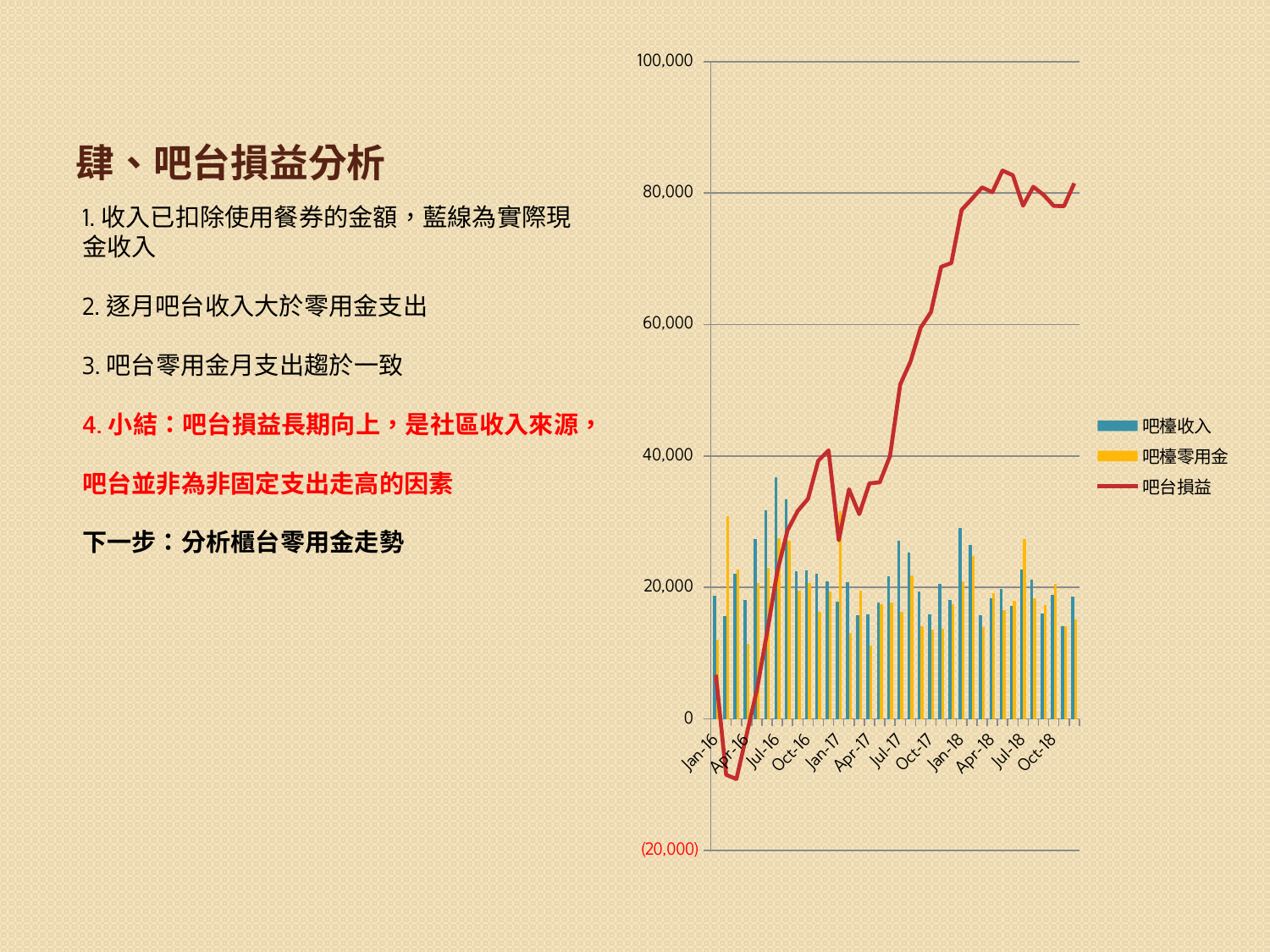

# 肆、吧台損益分析

### Chart

| Category | 吧檯收入 | 吧檯零用金 | 吧台損益 |
|---|---|---|---|
| 42370 | 18695.0 | 12000.0 | 6695.0 |
| 42401 | 15680.0 | 30886.0 | -8511.0 |
| 42430 | 22020.0 | 22668.0 | -9159.0 |
| 42461 | 18100.0 | 11347.0 | -2406.0 |
| 42491 | 27400.0 | 20628.0 | 4366.0 |
| 42522 | 31750.0 | 22976.0 | 13140.0 |
| 42552 | 36735.0 | 27429.0 | 22446.0 |
| 42583 | 33340.0 | 27084.0 | 28702.0 |
| 42614 | 22495.0 | 19555.0 | 31642.0 |
| 42644 | 22530.0 | 20692.0 | 33480.0 |
| 42675 | 22035.0 | 16228.0 | 39287.0 |
| 42705 | 20880.0 | 19319.0 | 40848.0 |
| 42736 | 17855.0 | 31542.0 | 27161.0 |
| 42767 | 20830.0 | 13069.0 | 34922.0 |
| 42795 | 15715.0 | 19492.0 | 31145.0 |
| 42826 | 15845.0 | 11158.0 | 35832.0 |
| 42856 | 17655.0 | 17505.0 | 35982.0 |
| 42887 | 21675.0 | 17669.0 | 39988.0 |
| 42917 | 27115.0 | 16239.0 | 50864.0 |
| 42948 | 25285.0 | 21817.0 | 54332.0 |
| 42979 | 19335.0 | 14151.0 | 59516.0 |
| 43009 | 15950.0 | 13582.0 | 61884.0 |
| 43040 | 20571.0 | 13688.0 | 68767.0 |
| 43070 | 18086.0 | 17490.0 | 69363.0 |
| 43101 | 29045.0 | 20979.0 | 77429.0 |
| 43132 | 26407.0 | 24737.0 | 79099.0 |
| 43160 | 15742.0 | 13987.0 | 80854.0 |
| 43191 | 18346.0 | 19078.0 | 80122.0 |
| 43221 | 19790.0 | 16497.0 | 83415.0 |
| 43252 | 17215.0 | 17923.0 | 82707.0 |
| 43282 | 22753.0 | 27388.0 | 78072.0 |
| 43313 | 21222.0 | 18351.0 | 80943.0 |
| 43344 | 16047.0 | 17258.0 | 79732.0 |
| 43374 | 18876.0 | 20566.0 | 78042.0 |
| 43405 | 14065.0 | 14107.0 | 78000.0 |
| 43435 | 18563.0 | 15084.0 | 81479.0 |
1.收入已扣除使用餐券的金額，藍線為實際現金收入

2.逐月吧台收入大於零用金支出

3.吧台零用金月支出趨於一致

4.小結：吧台損益長期向上，是社區收入來源，

吧台並非為非固定支出走高的因素

下一步：分析櫃台零用金走勢